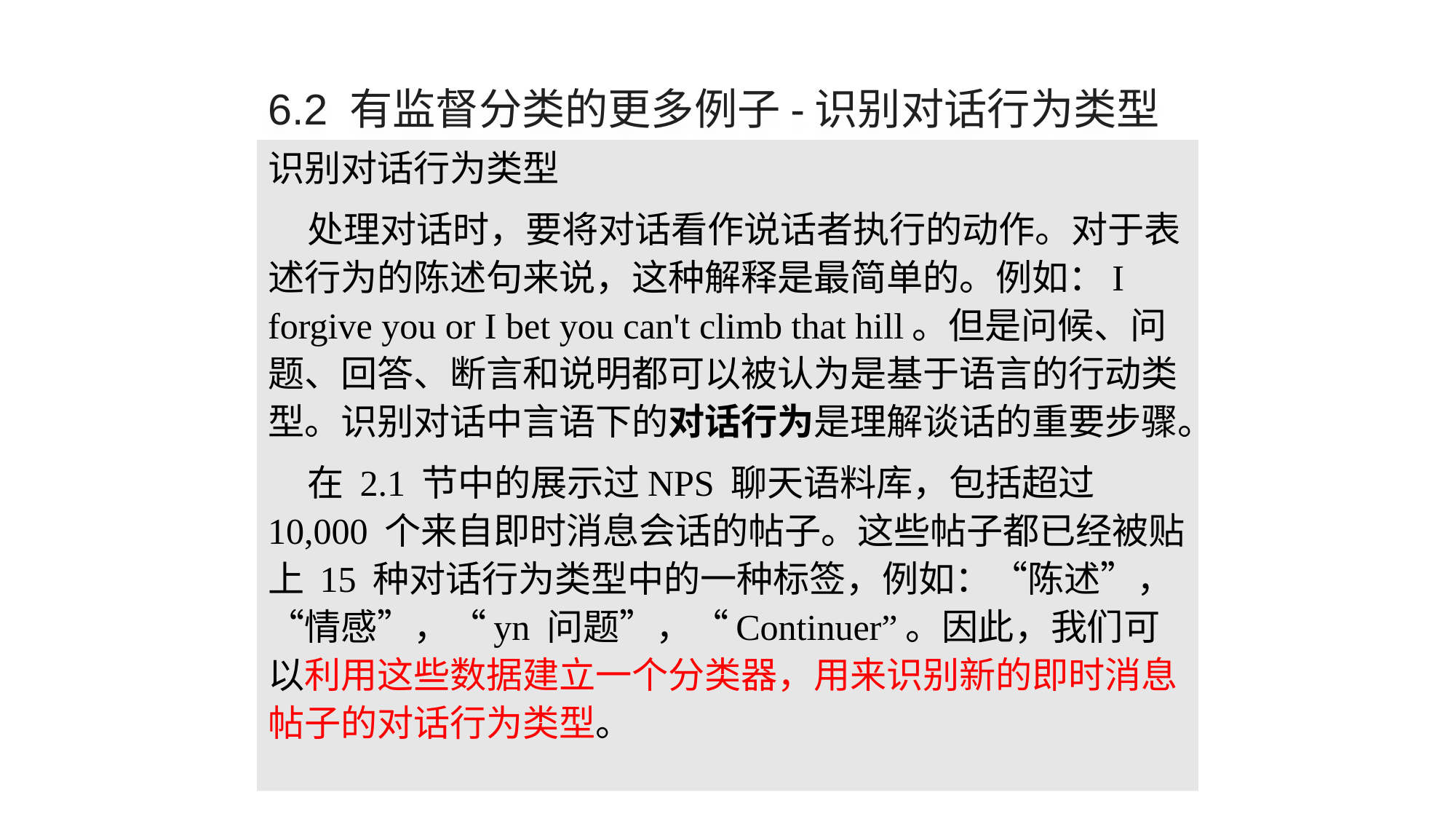

# 6.2 有监督分类的更多例子-识别对话行为类型
识别对话行为类型
处理对话时，要将对话看作说话者执行的动作。对于表述行为的陈述句来说，这种解释是最简单的。例如：I forgive you or I bet you can't climb that hill。但是问候、问题、回答、断言和说明都可以被认为是基于语言的行动类型。识别对话中言语下的对话行为是理解谈话的重要步骤。
在 2.1 节中的展示过NPS 聊天语料库，包括超过 10,000 个来自即时消息会话的帖子。这些帖子都已经被贴上 15 种对话行为类型中的一种标签，例如：“陈述”，“情感”，“yn 问题”，“Continuer”。因此，我们可以利用这些数据建立一个分类器，用来识别新的即时消息帖子的对话行为类型。